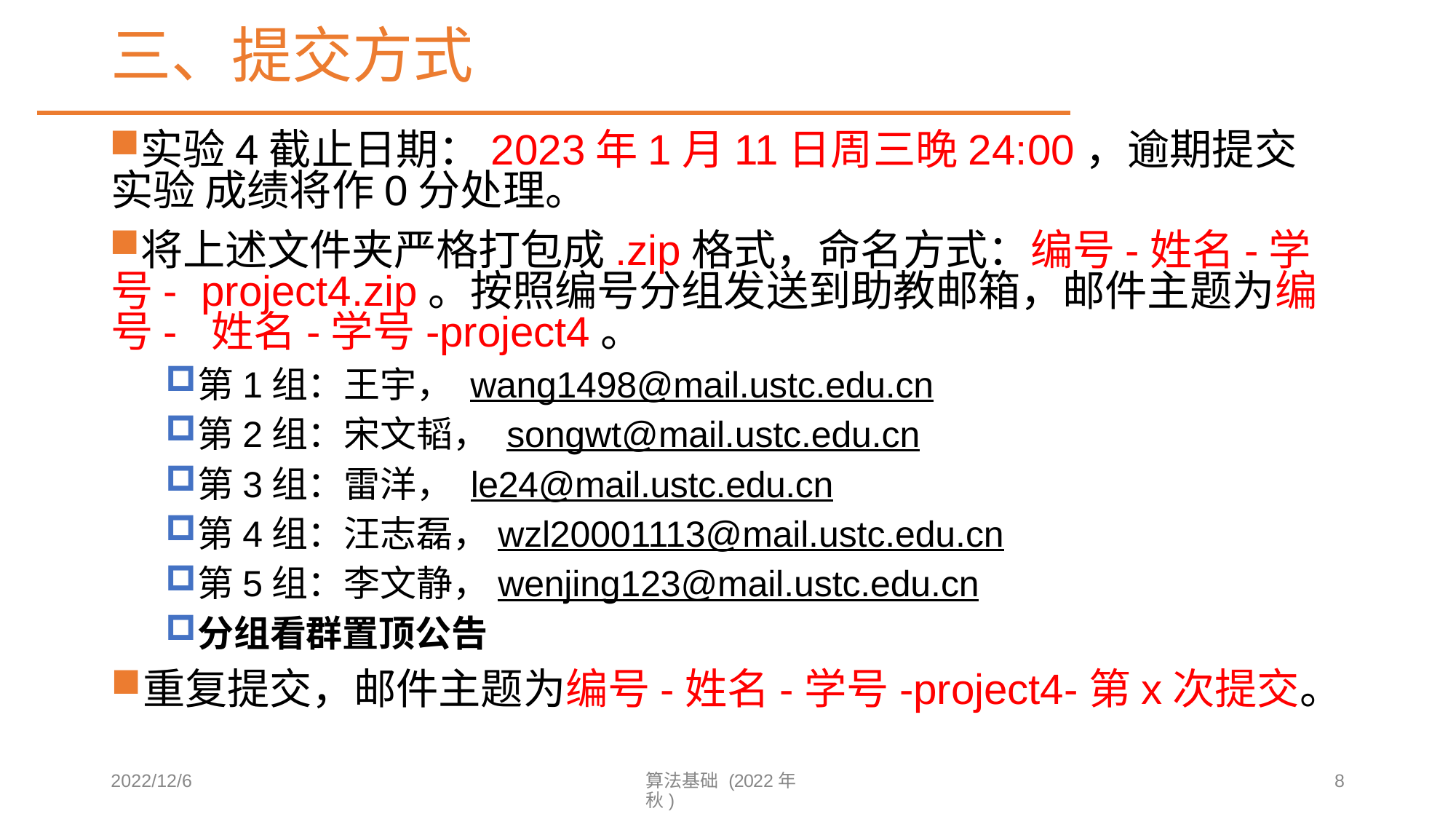

# 三、提交方式
实验4截止日期：2023年1月11日周三晚24:00，逾期提交实验 成绩将作0分处理。
将上述文件夹严格打包成.zip格式，命名方式：编号-姓名-学号-  project4.zip。按照编号分组发送到助教邮箱，邮件主题为编号-  姓名-学号-project4。
第1组：王宇， wang1498@mail.ustc.edu.cn
第2组：宋文韬， songwt@mail.ustc.edu.cn
第3组：雷洋， le24@mail.ustc.edu.cn
第4组：汪志磊，wzl20001113@mail.ustc.edu.cn
第5组：李文静，wenjing123@mail.ustc.edu.cn
分组看群置顶公告
重复提交，邮件主题为编号-姓名-学号-project4-第x次提交。
2022/12/6
算法基础 (2022年秋)
8